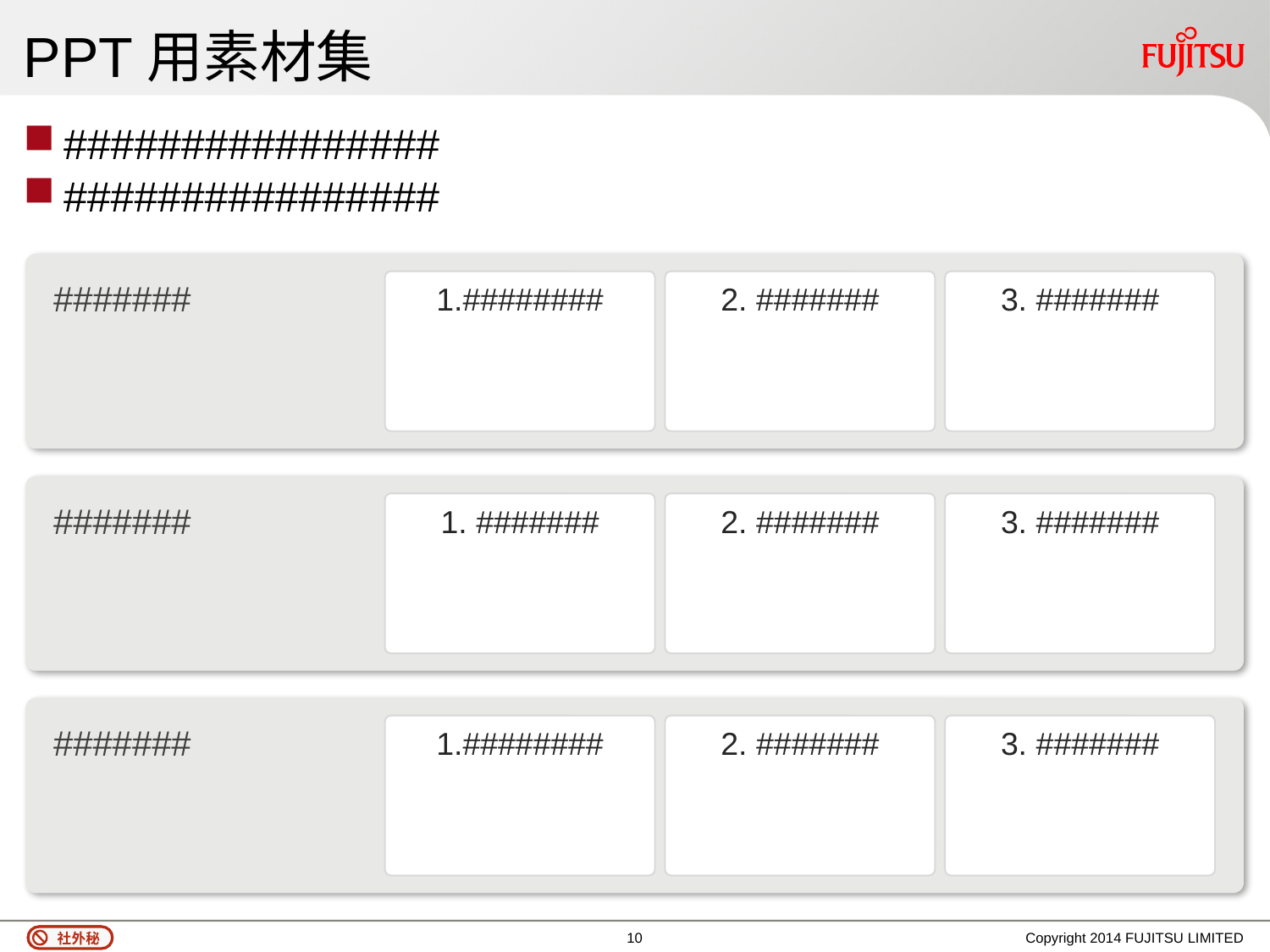

# PPT用素材集
################
################
#######
1.########
2. #######
3. #######
#######
1. #######
2. #######
3. #######
#######
1.########
2. #######
3. #######
10
Copyright 2014 FUJITSU LIMITED